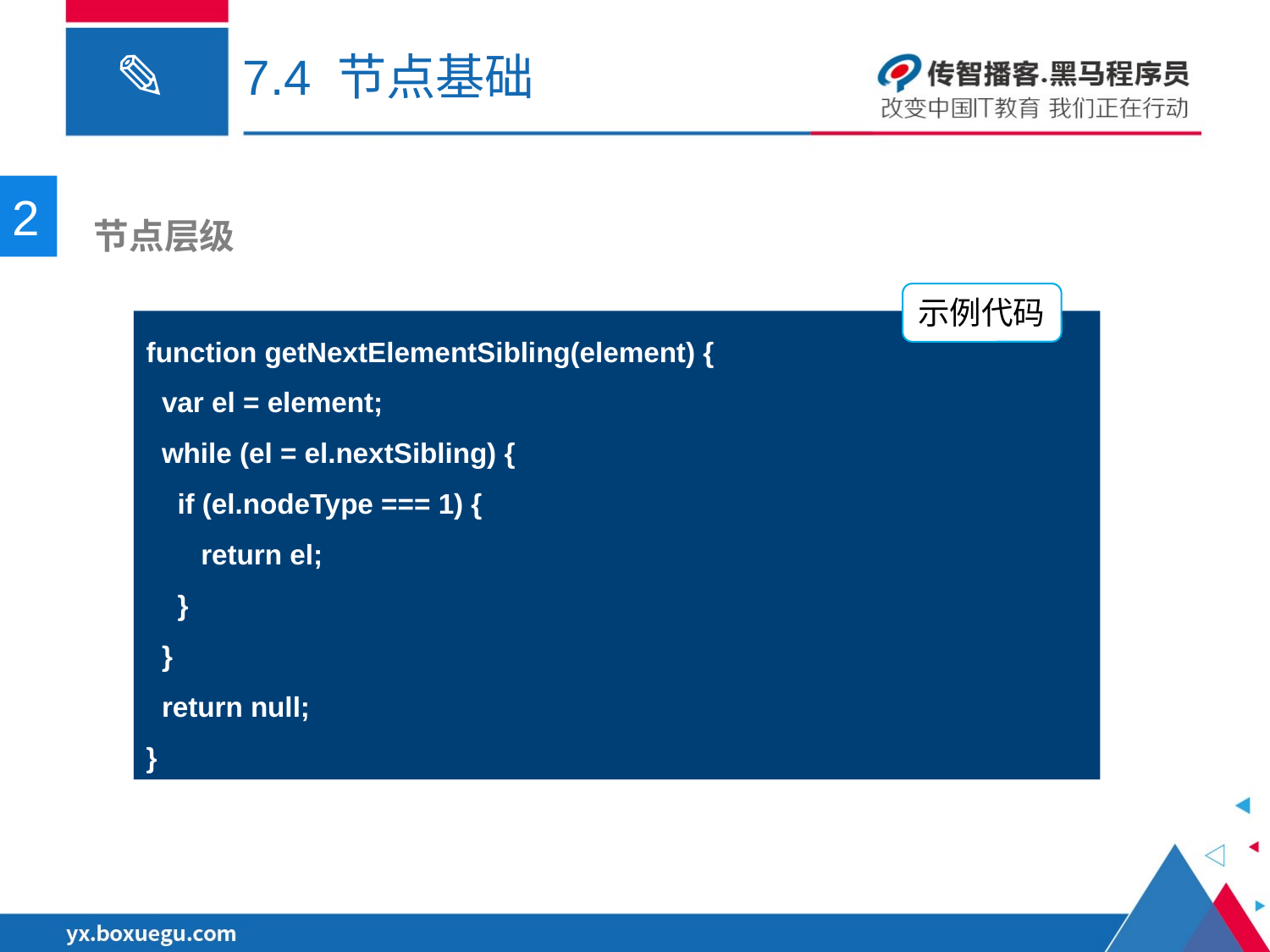

# 7.4 节点基础

2
  节点层级
示例代码
function getNextElementSibling(element) {
  var el = element;
  while (el = el.nextSibling) {
    if (el.nodeType === 1) {
       return el;
    }
  }
  return null;
}